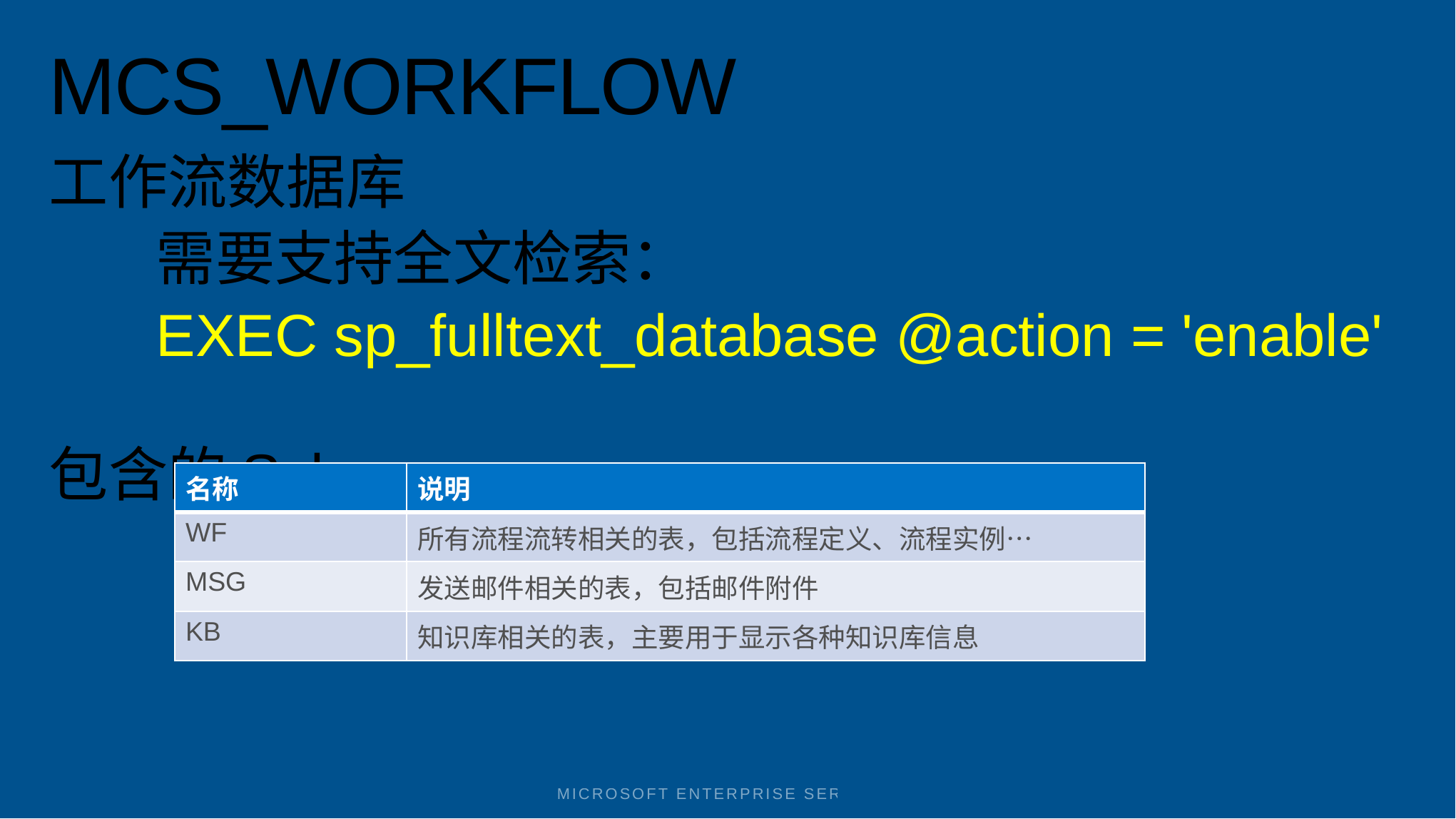

# MCS_WORKFLOW
工作流数据库
	需要支持全文检索：
	EXEC sp_fulltext_database @action = 'enable'
包含的Schema
| 名称 | 说明 |
| --- | --- |
| WF | 所有流程流转相关的表，包括流程定义、流程实例… |
| MSG | 发送邮件相关的表，包括邮件附件 |
| KB | 知识库相关的表，主要用于显示各种知识库信息 |